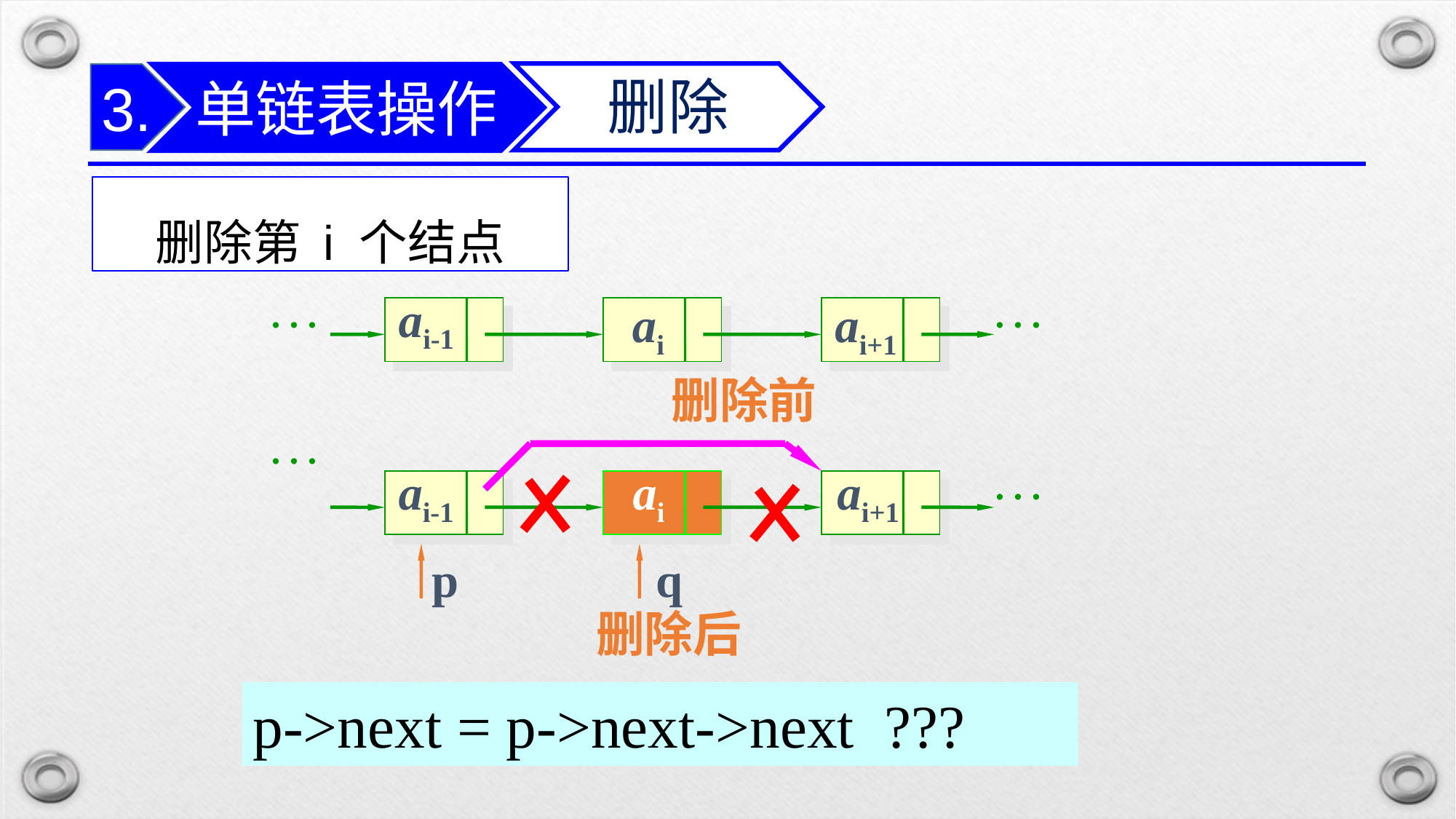

单链表操作

删除
3.
删除第 i 个结点
…
…
ai-1
ai
ai+1

删除前
…

…
ai-1
ai
ai+1

p

q
删除后
p->next = p->next->next  ???